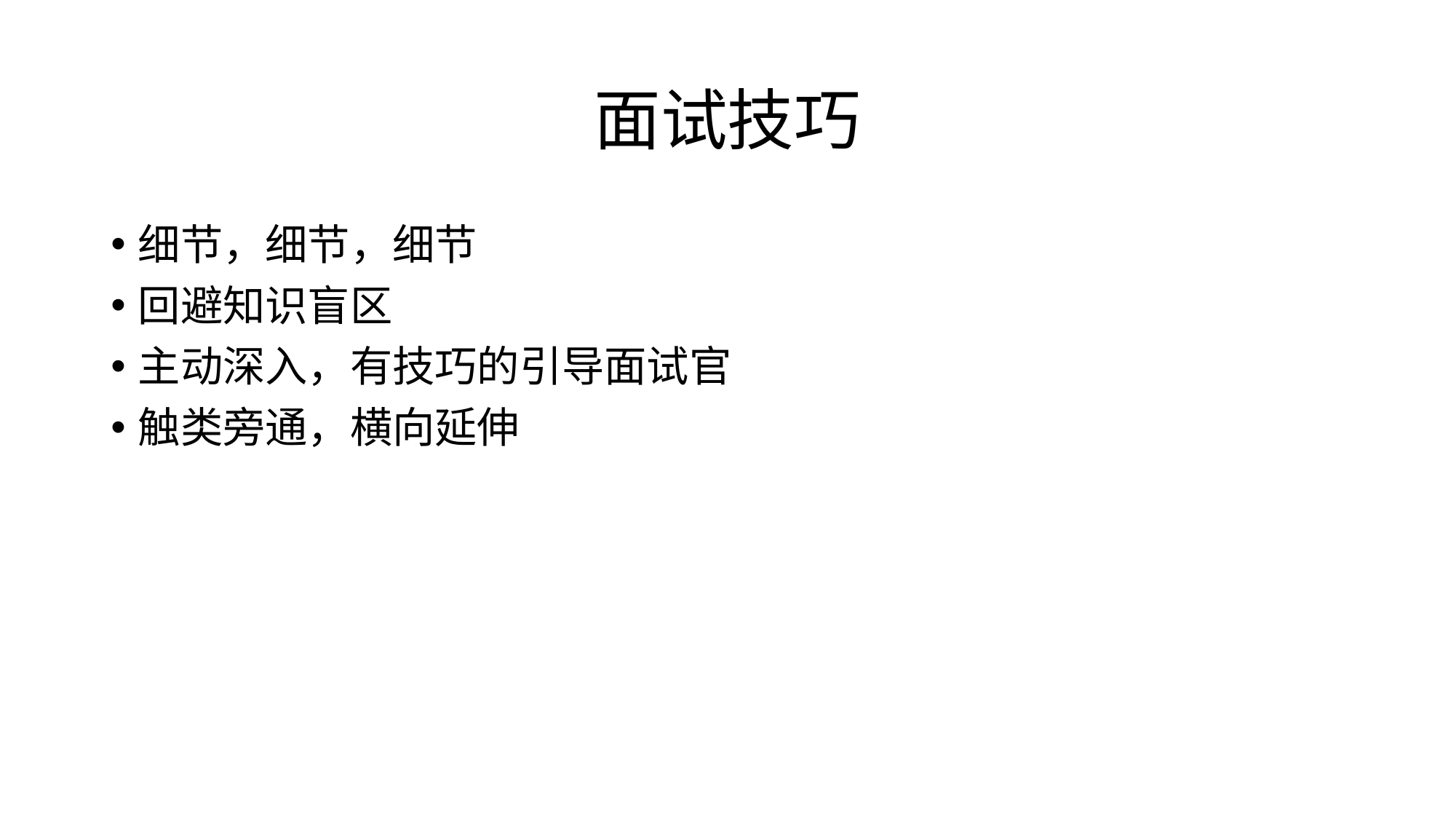

# 面试技巧
细节，细节，细节
回避知识盲区
主动深入，有技巧的引导面试官
触类旁通，横向延伸